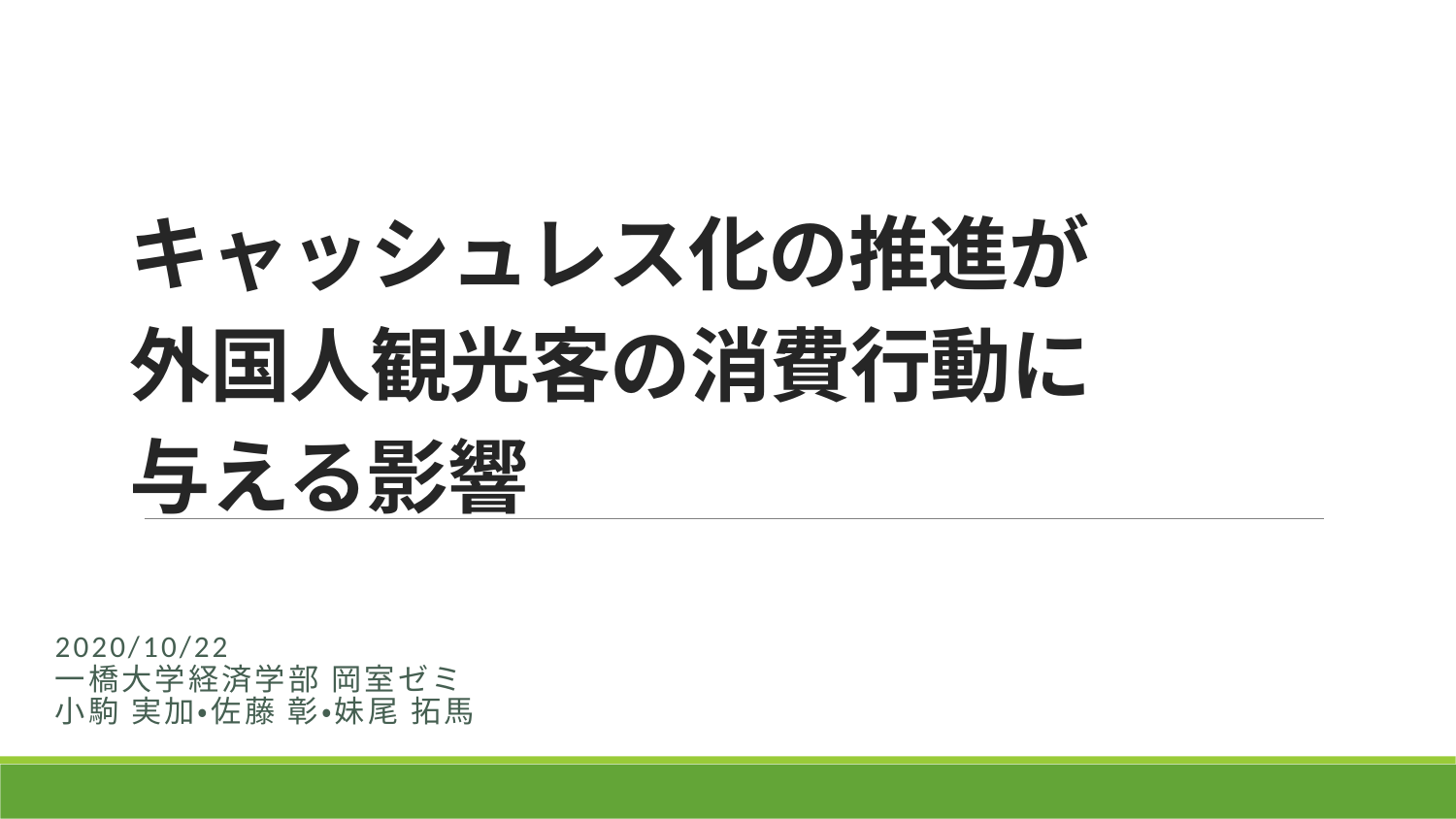

# キャッシュレス化の推進が 外国人観光客の消費行動に 与える影響
2020/10/22
一橋大学経済学部 岡室ゼミ
小駒 実加・佐藤 彰・妹尾 拓馬